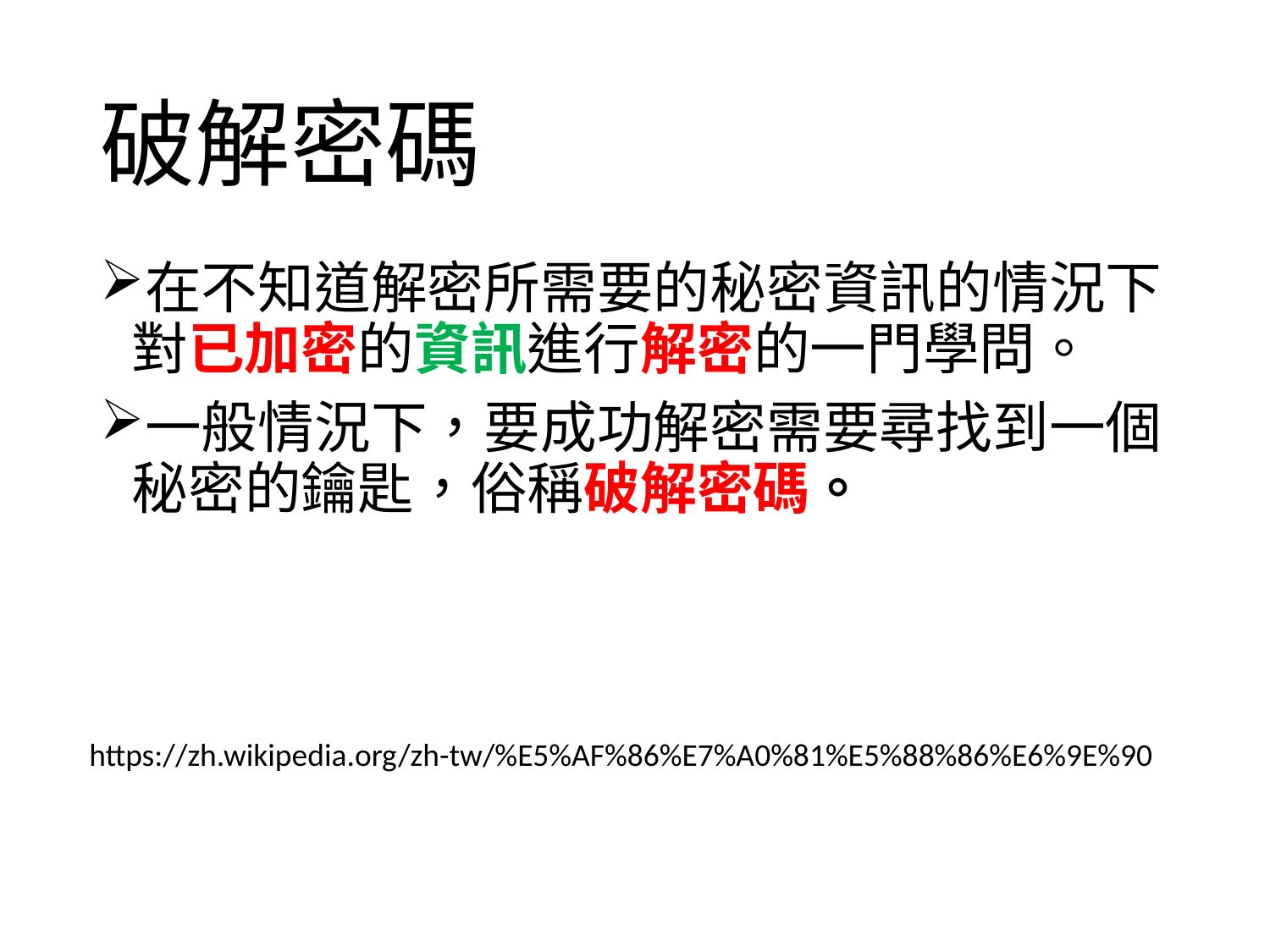

# 破解密碼
在不知道解密所需要的秘密資訊的情況下對已加密的資訊進行解密的一門學問。
一般情況下，要成功解密需要尋找到一個秘密的鑰匙，俗稱破解密碼。
https://zh.wikipedia.org/zh-tw/%E5%AF%86%E7%A0%81%E5%88%86%E6%9E%90